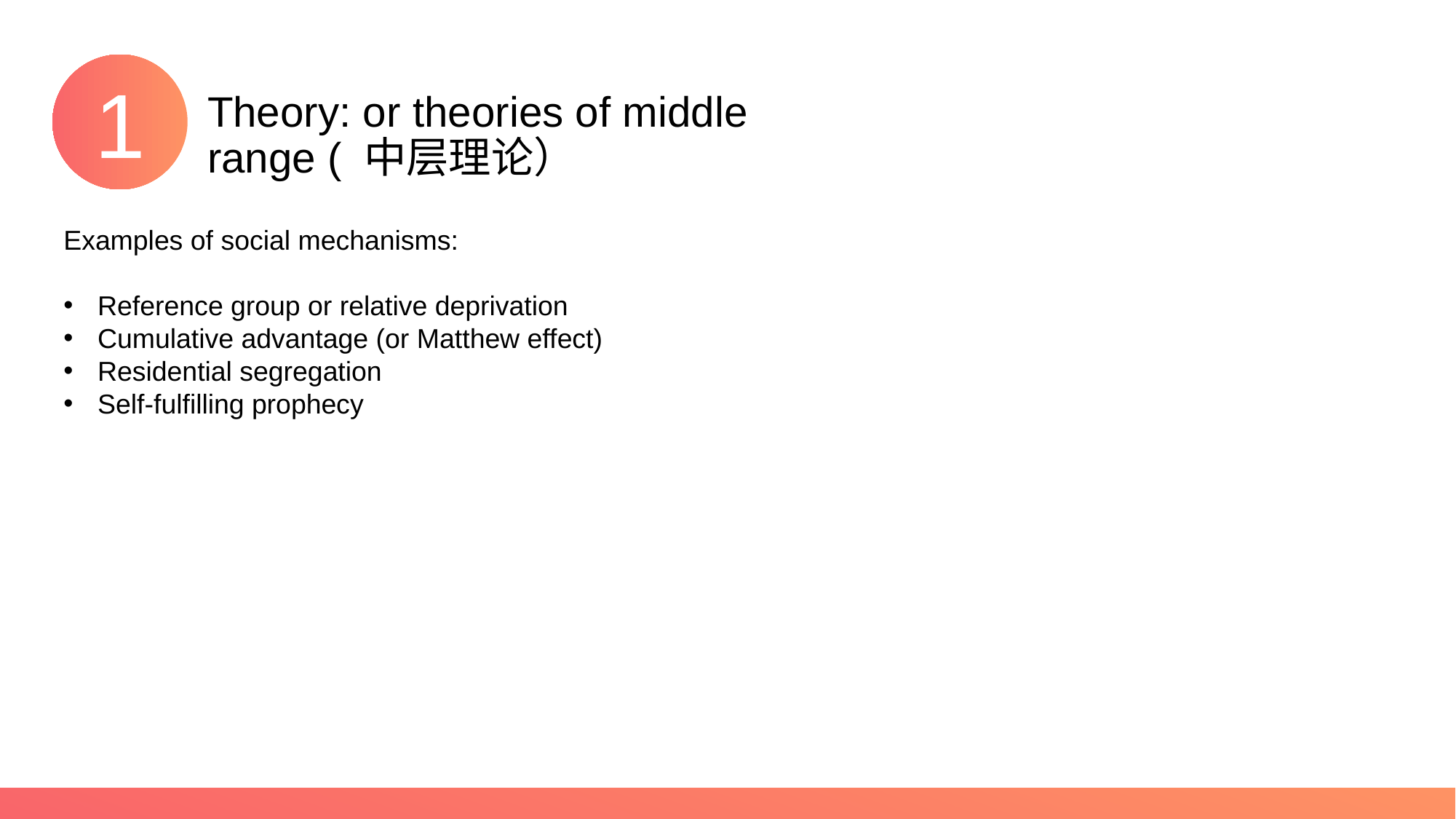

1
Theory: or theories of middle range ( 中层理论）
Examples of social mechanisms:

Reference group or relative deprivation
Cumulative advantage (or Matthew effect)
Residential segregation
Self-fulfilling prophecy